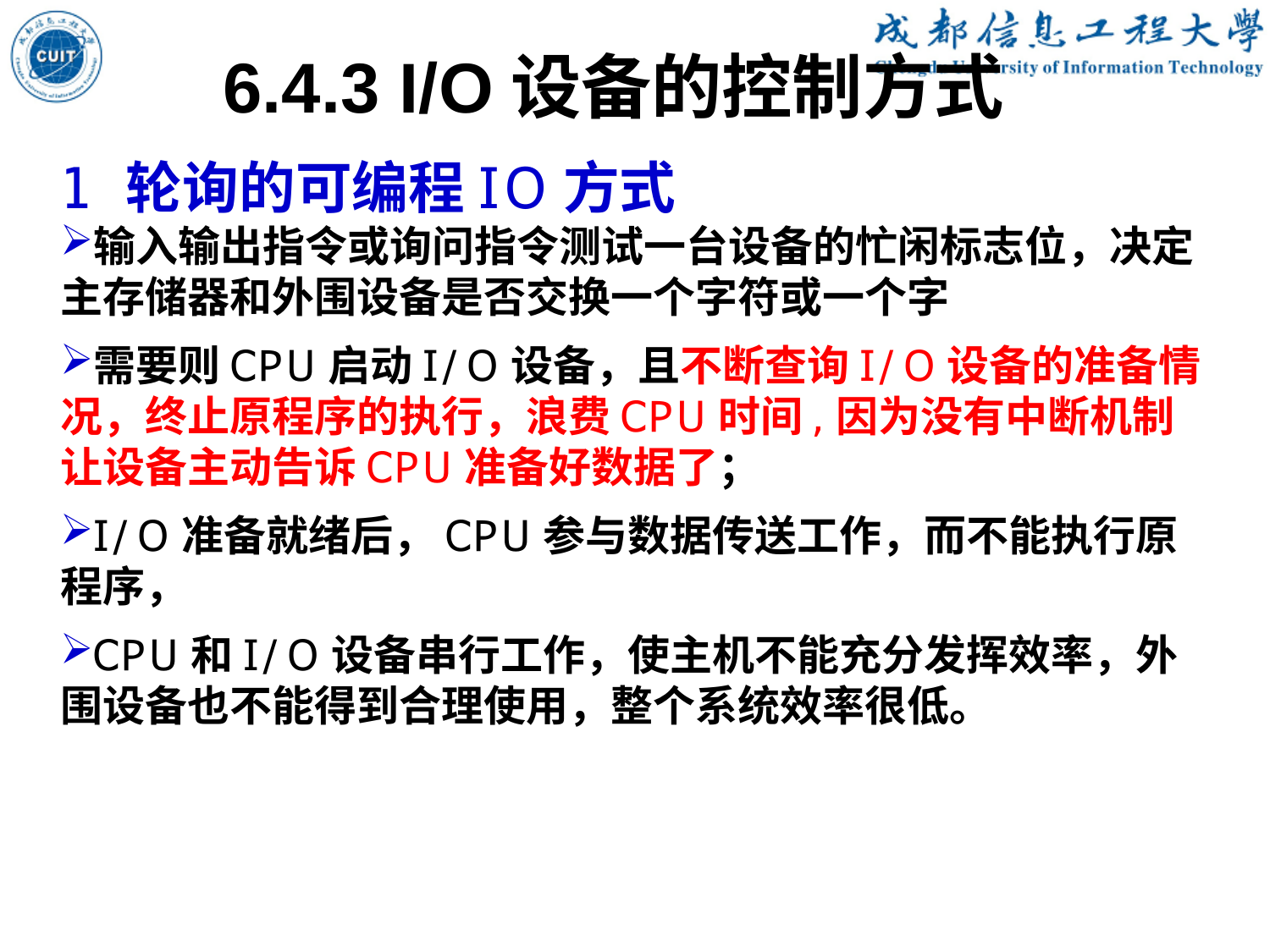

6.4.3 I/O设备的控制方式
1 轮询的可编程IO方式
输入输出指令或询问指令测试一台设备的忙闲标志位，决定主存储器和外围设备是否交换一个字符或一个字
需要则CPU启动I/O设备，且不断查询I/O设备的准备情况，终止原程序的执行，浪费CPU时间,因为没有中断机制让设备主动告诉CPU准备好数据了；
I/O准备就绪后，CPU参与数据传送工作，而不能执行原程序，
CPU和I/O设备串行工作，使主机不能充分发挥效率，外围设备也不能得到合理使用，整个系统效率很低。